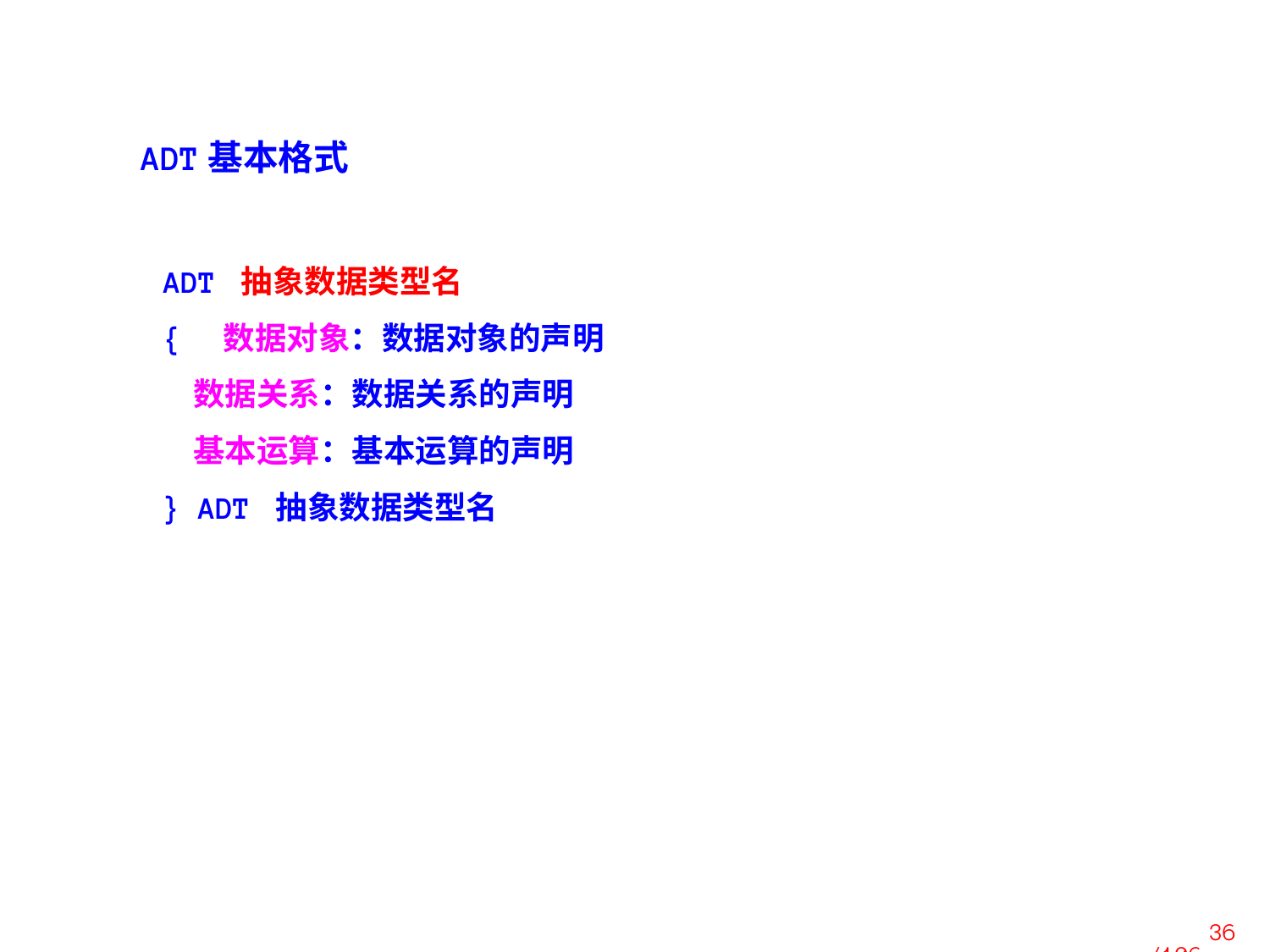

ADT基本格式
ADT 抽象数据类型名
{  数据对象：数据对象的声明
   数据关系：数据关系的声明
   基本运算：基本运算的声明
} ADT 抽象数据类型名
                 36/106